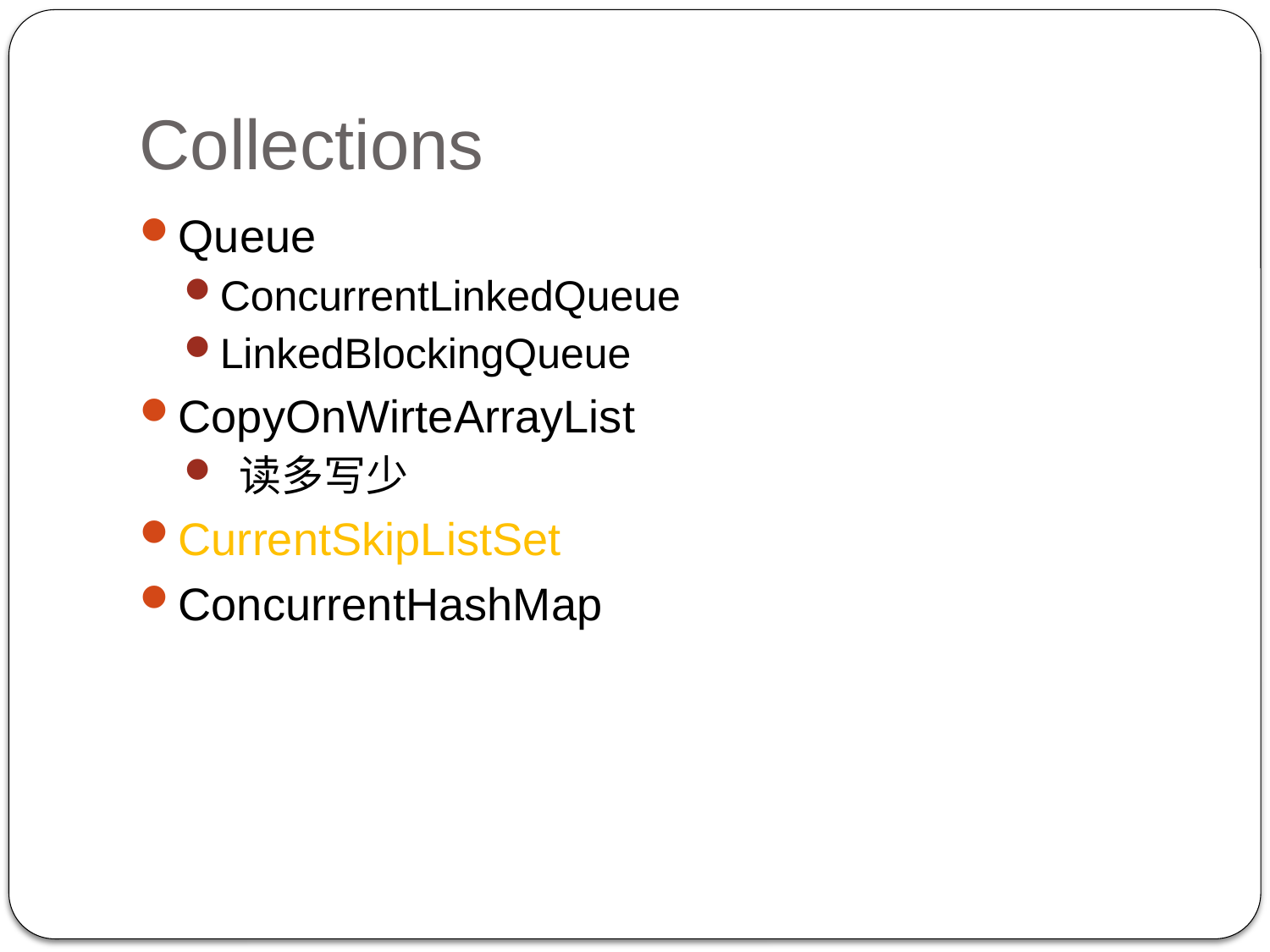

# Collections
Queue
ConcurrentLinkedQueue
LinkedBlockingQueue
CopyOnWirteArrayList
 读多写少
CurrentSkipListSet
ConcurrentHashMap